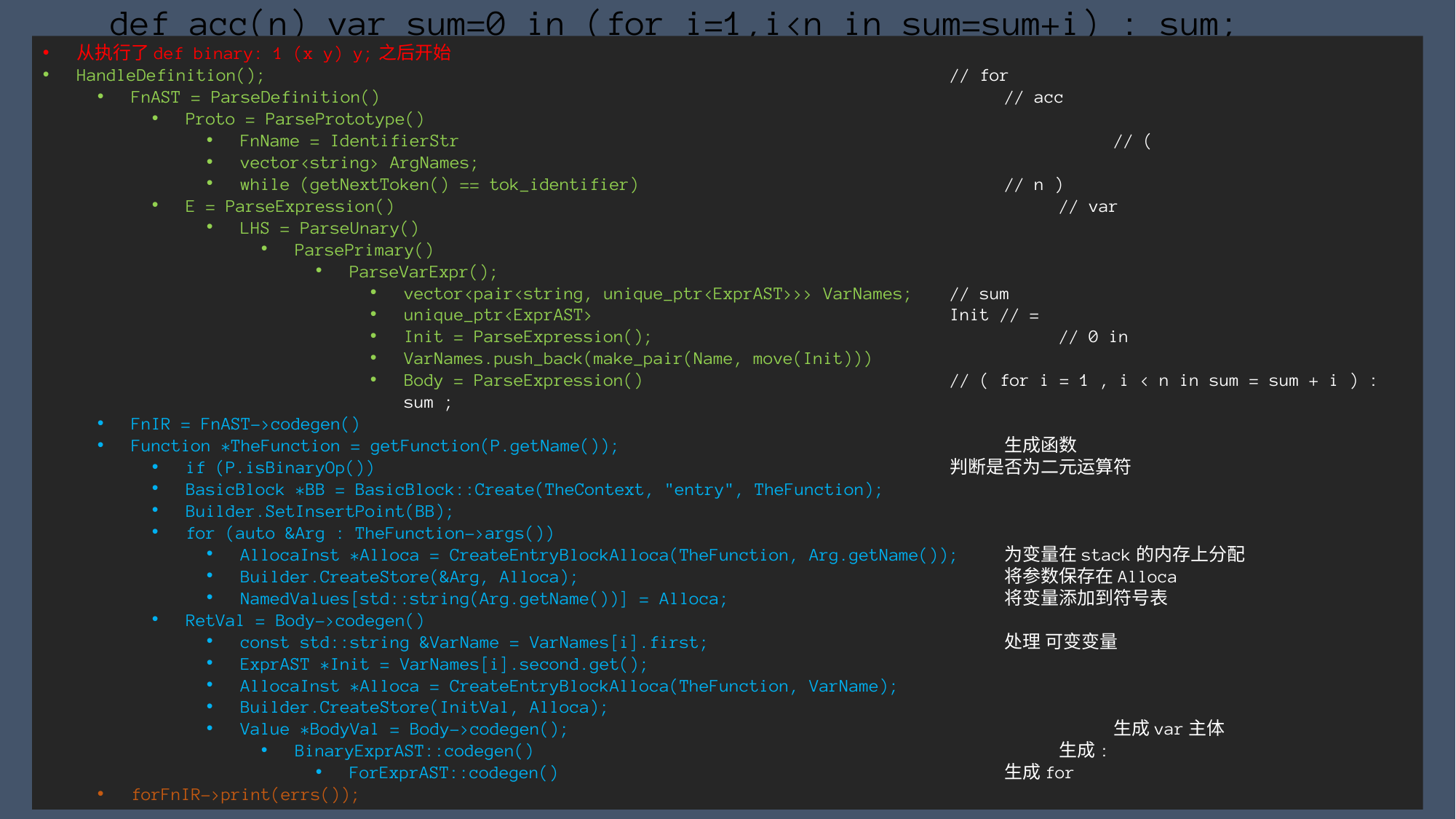

# def acc(n) var sum=0 in (for i=1,i<n in sum=sum+i) : sum;
从执行了def binary: 1 (x y) y;之后开始
HandleDefinition(); 							// for
FnAST = ParseDefinition() 						// acc
Proto = ParsePrototype()
FnName = IdentifierStr 						// (
vector<string> ArgNames;
while (getNextToken() == tok_identifier) 				// n )
E = ParseExpression() 						// var
LHS = ParseUnary()
ParsePrimary()
ParseVarExpr();
vector<pair<string, unique_ptr<ExprAST>>> VarNames; 	// sum
unique_ptr<ExprAST> 				Init // =
Init = ParseExpression(); 				// 0 in
VarNames.push_back(make_pair(Name, move(Init)))
Body = ParseExpression() 			// ( for i = 1 , i < n in sum = sum + i ) : sum ;
FnIR = FnAST->codegen()
Function *TheFunction = getFunction(P.getName()); 				生成函数
if (P.isBinaryOp()) 						判断是否为二元运算符
BasicBlock *BB = BasicBlock::Create(TheContext, "entry", TheFunction);
Builder.SetInsertPoint(BB);
for (auto &Arg : TheFunction->args())
AllocaInst *Alloca = CreateEntryBlockAlloca(TheFunction, Arg.getName());	为变量在stack的内存上分配
Builder.CreateStore(&Arg, Alloca); 				将参数保存在Alloca
NamedValues[std::string(Arg.getName())] = Alloca; 			将变量添加到符号表
RetVal = Body->codegen()
const std::string &VarName = VarNames[i].first;			处理 可变变量
ExprAST *Init = VarNames[i].second.get();
AllocaInst *Alloca = CreateEntryBlockAlloca(TheFunction, VarName);
Builder.CreateStore(InitVal, Alloca);
Value *BodyVal = Body->codegen(); 					生成var主体
BinaryExprAST::codegen()					生成:
ForExprAST::codegen()					生成for
forFnIR->print(errs());